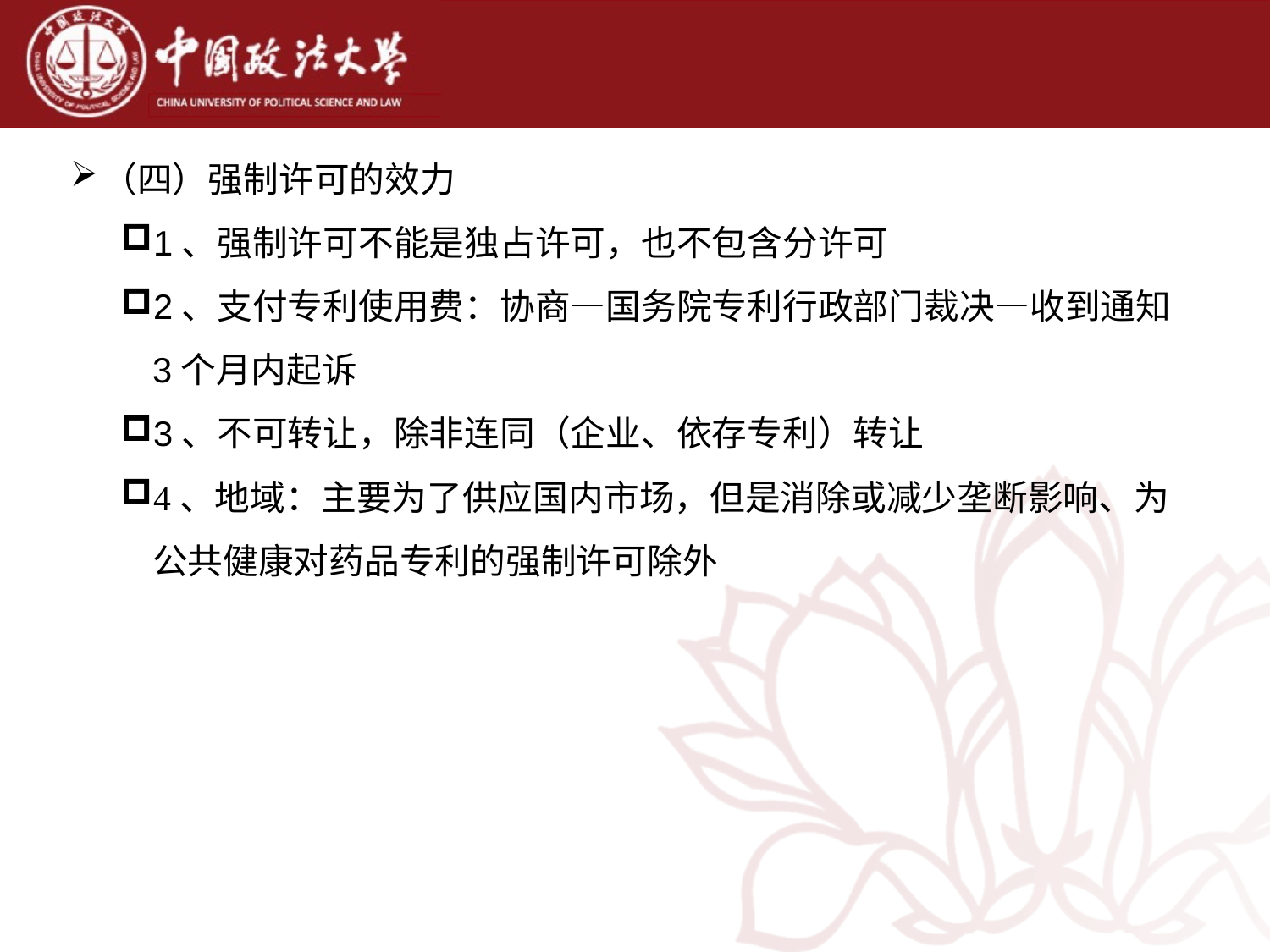

（四）强制许可的效力
1、强制许可不能是独占许可，也不包含分许可
2、支付专利使用费：协商—国务院专利行政部门裁决—收到通知3个月内起诉
3、不可转让，除非连同（企业、依存专利）转让
4、地域：主要为了供应国内市场，但是消除或减少垄断影响、为公共健康对药品专利的强制许可除外